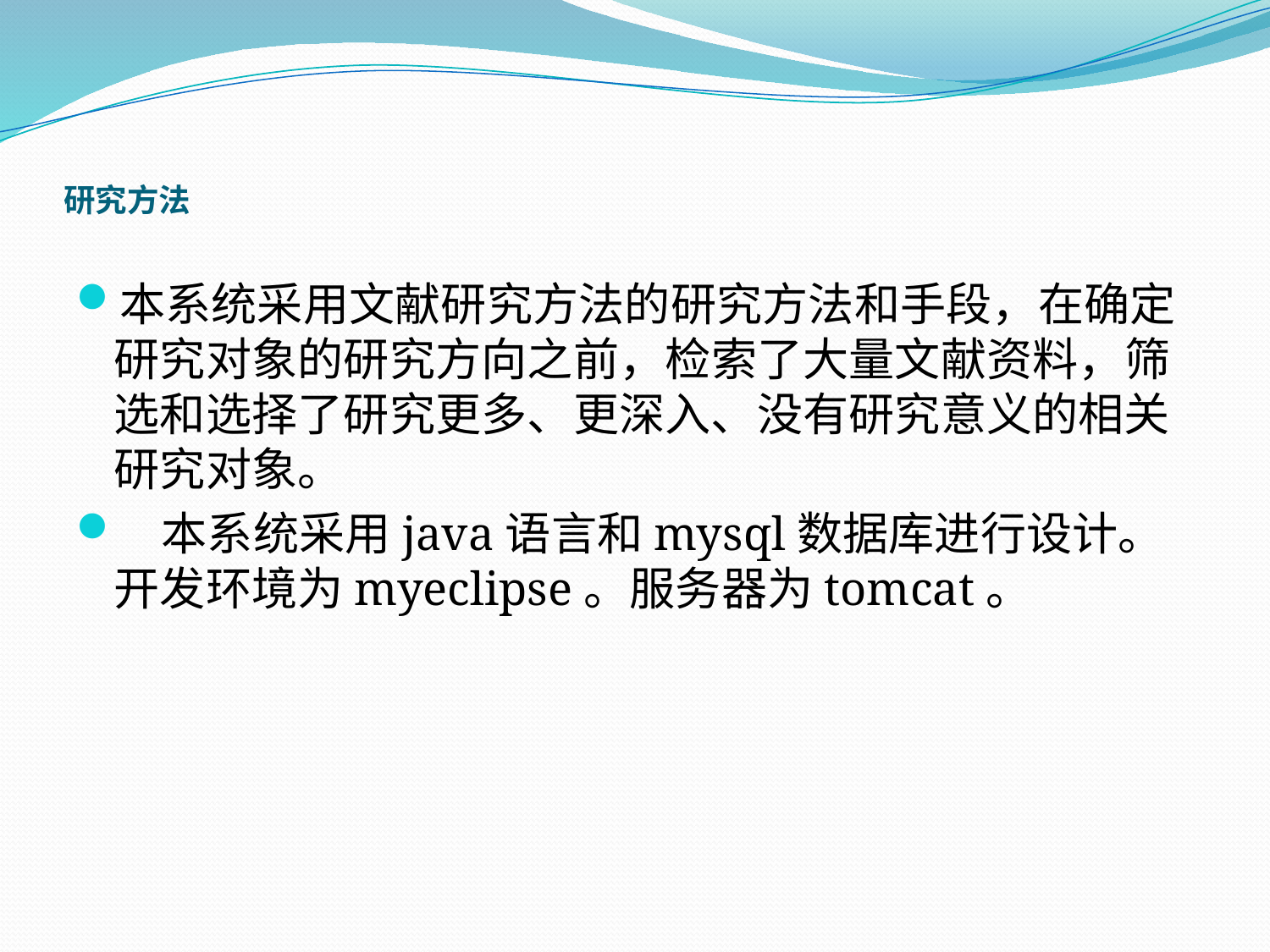

# 研究方法
本系统采用文献研究方法的研究方法和手段，在确定研究对象的研究方向之前，检索了大量文献资料，筛选和选择了研究更多、更深入、没有研究意义的相关研究对象。
   本系统采用java语言和mysql数据库进行设计。开发环境为myeclipse。服务器为tomcat。